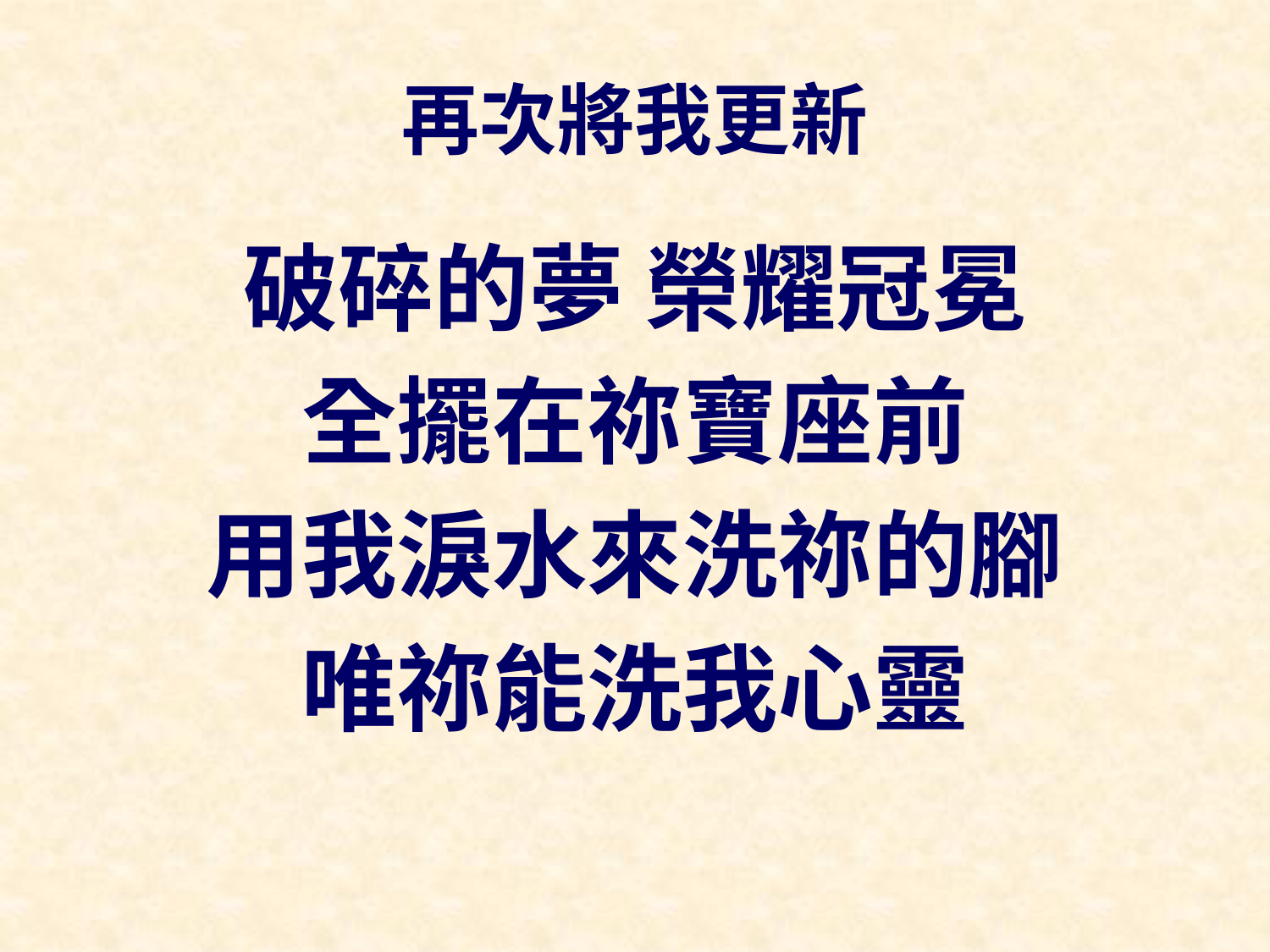

# 再次將我更新
破碎的夢 榮耀冠冕
全擺在祢寶座前
用我淚水來洗祢的腳
唯祢能洗我心靈